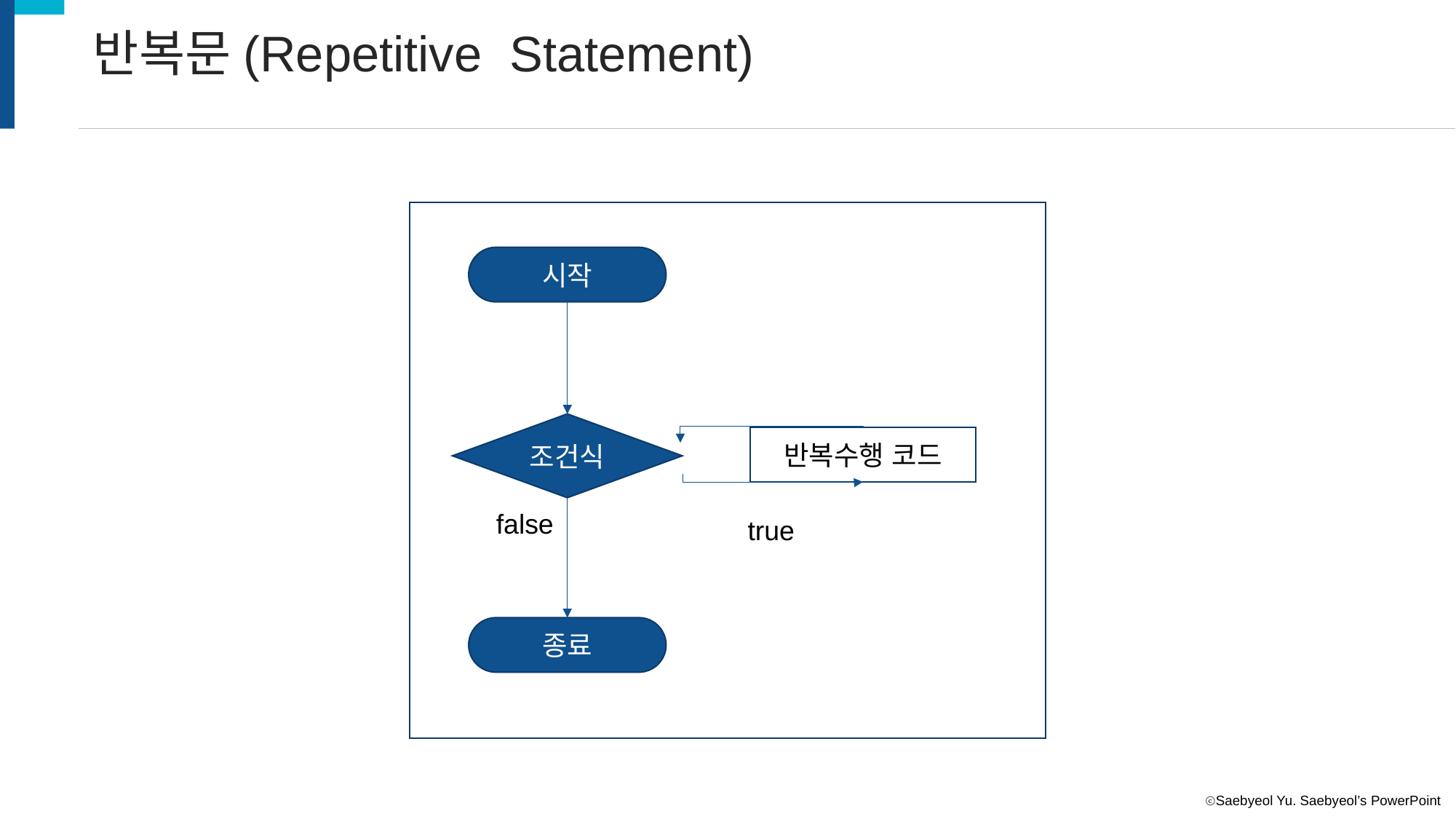

반복문(Repetitive  Statement)

시작
조건식
반복수행 코드
false
true
종료